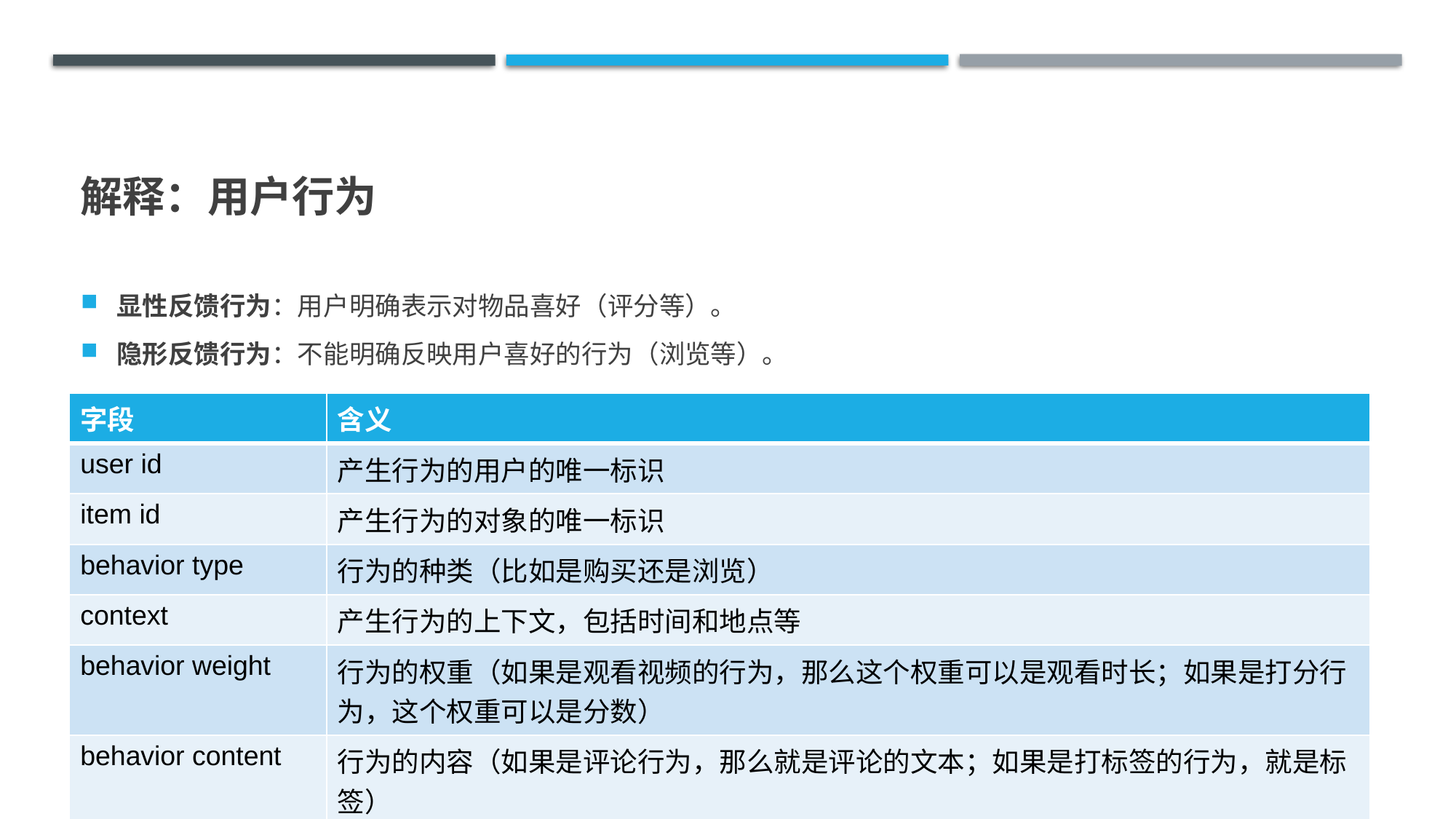

# 解释：用户行为
显性反馈行为：用户明确表示对物品喜好（评分等）。
隐形反馈行为：不能明确反映用户喜好的行为（浏览等）。
| 字段 | 含义 |
| --- | --- |
| user id | 产生行为的用户的唯一标识 |
| item id | 产生行为的对象的唯一标识 |
| behavior type | 行为的种类（比如是购买还是浏览） |
| context | 产生行为的上下文，包括时间和地点等 |
| behavior weight | 行为的权重（如果是观看视频的行为，那么这个权重可以是观看时长；如果是打分行为，这个权重可以是分数） |
| behavior content | 行为的内容（如果是评论行为，那么就是评论的文本；如果是打标签的行为，就是标签） |
2020/7/30